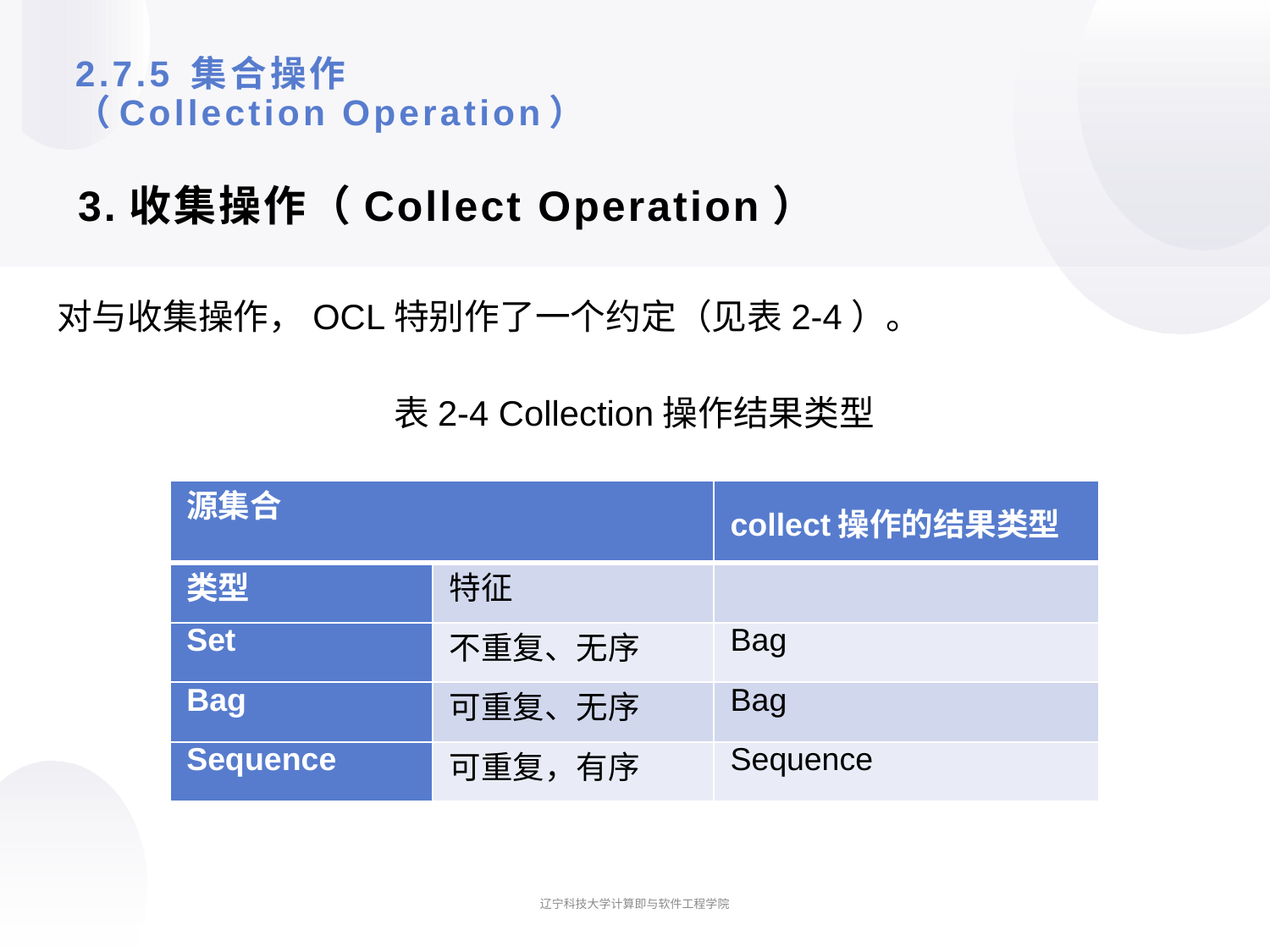

# 2.7.5 集合操作 （Collection Operation）
3.收集操作（Collect Operation）

对与收集操作，OCL特别作了一个约定（见表2-4）。
表2-4 Collection操作结果类型
| 源集合 |  | collect操作的结果类型 |
| --- | --- | --- |
| 类型 | 特征 |  |
| Set | 不重复、无序 | Bag |
| Bag | 可重复、无序 | Bag |
| Sequence | 可重复，有序 | Sequence |

辽宁科技大学计算即与软件工程学院
163